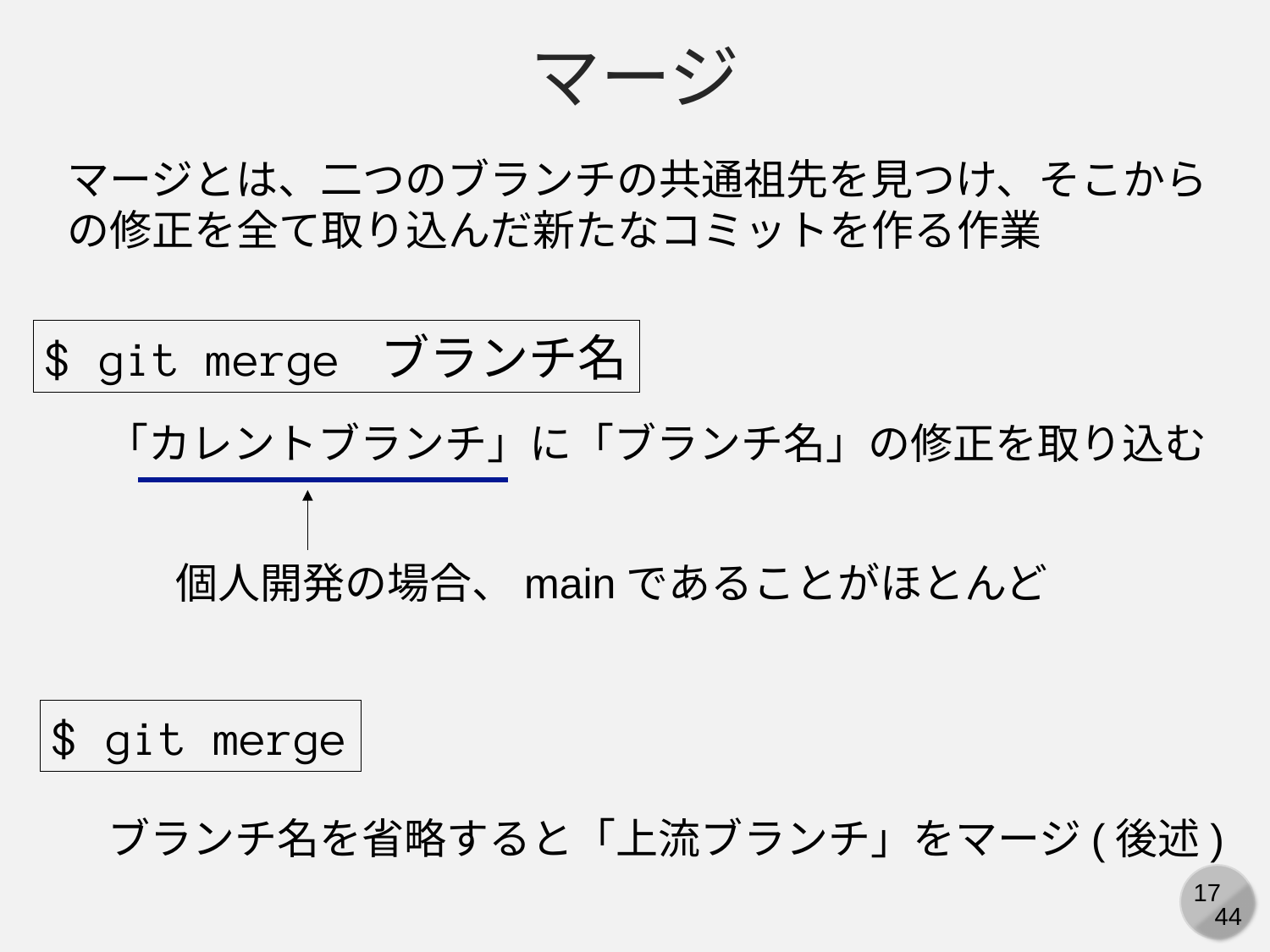

マージ
マージとは、二つのブランチの共通祖先を見つけ、そこからの修正を全て取り込んだ新たなコミットを作る作業
$ git merge ブランチ名
「カレントブランチ」に「ブランチ名」の修正を取り込む
個人開発の場合、mainであることがほとんど
$ git merge
ブランチ名を省略すると「上流ブランチ」をマージ(後述)